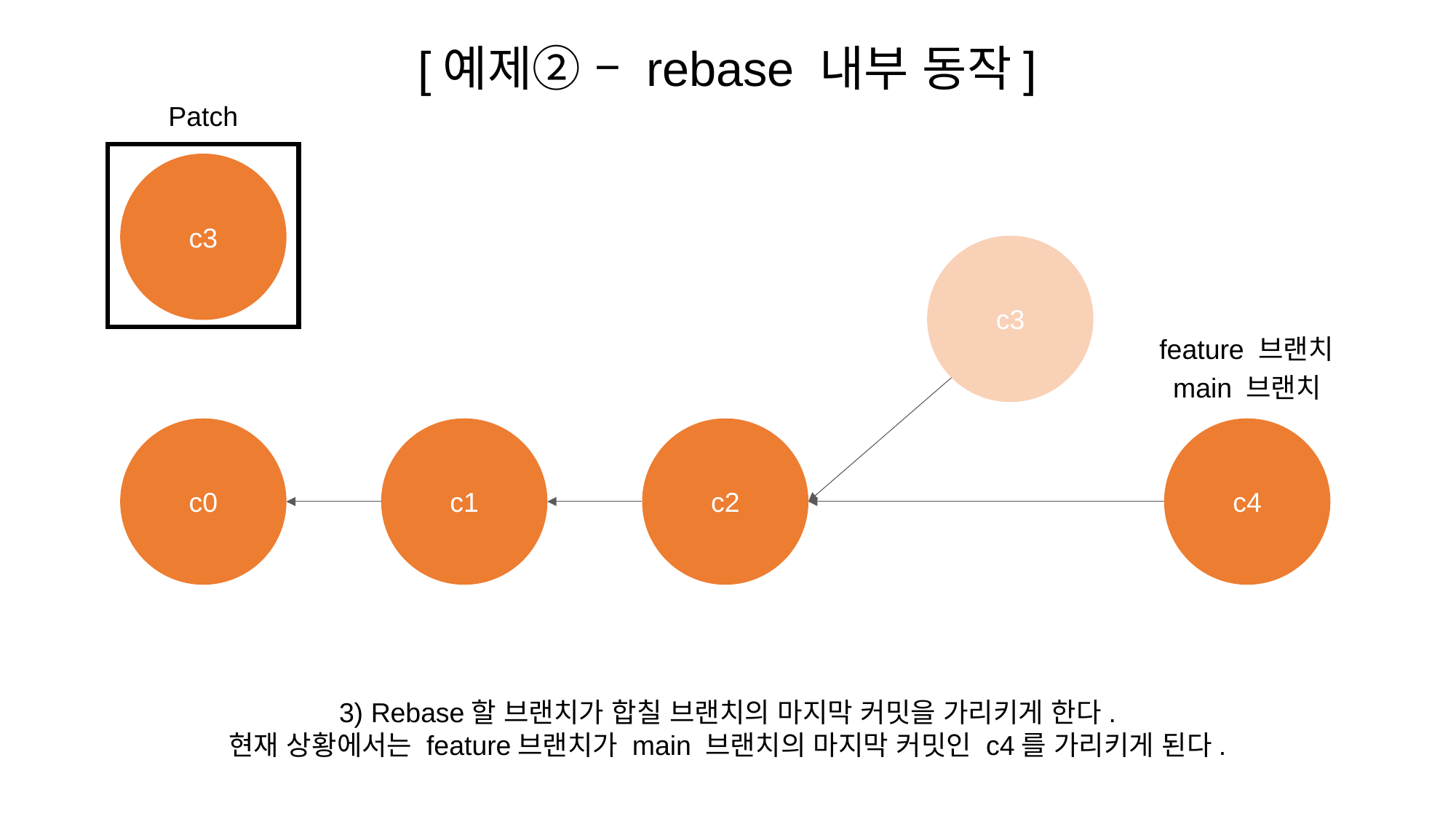

[예제② – rebase 내부 동작]
Patch

c3
c3
feature 브랜치
main 브랜치
c0
c1
c2
c4
3) Rebase할 브랜치가 합칠 브랜치의 마지막 커밋을 가리키게 한다.
현재 상황에서는 feature브랜치가 main 브랜치의 마지막 커밋인 c4를 가리키게 된다.